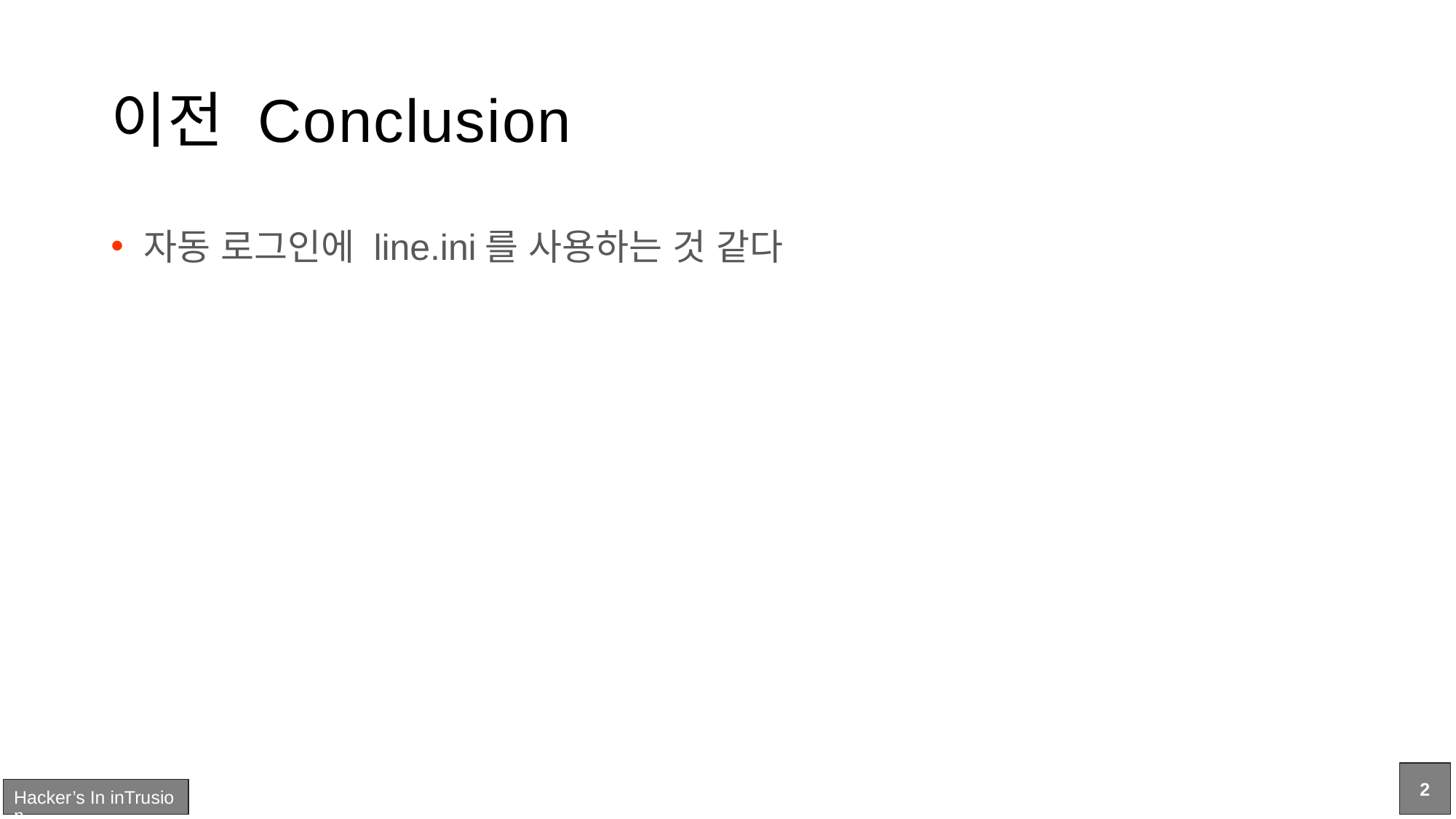

# 이전 Conclusion
자동 로그인에 line.ini를 사용하는 것 같다
2
Hacker’s In inTrusion